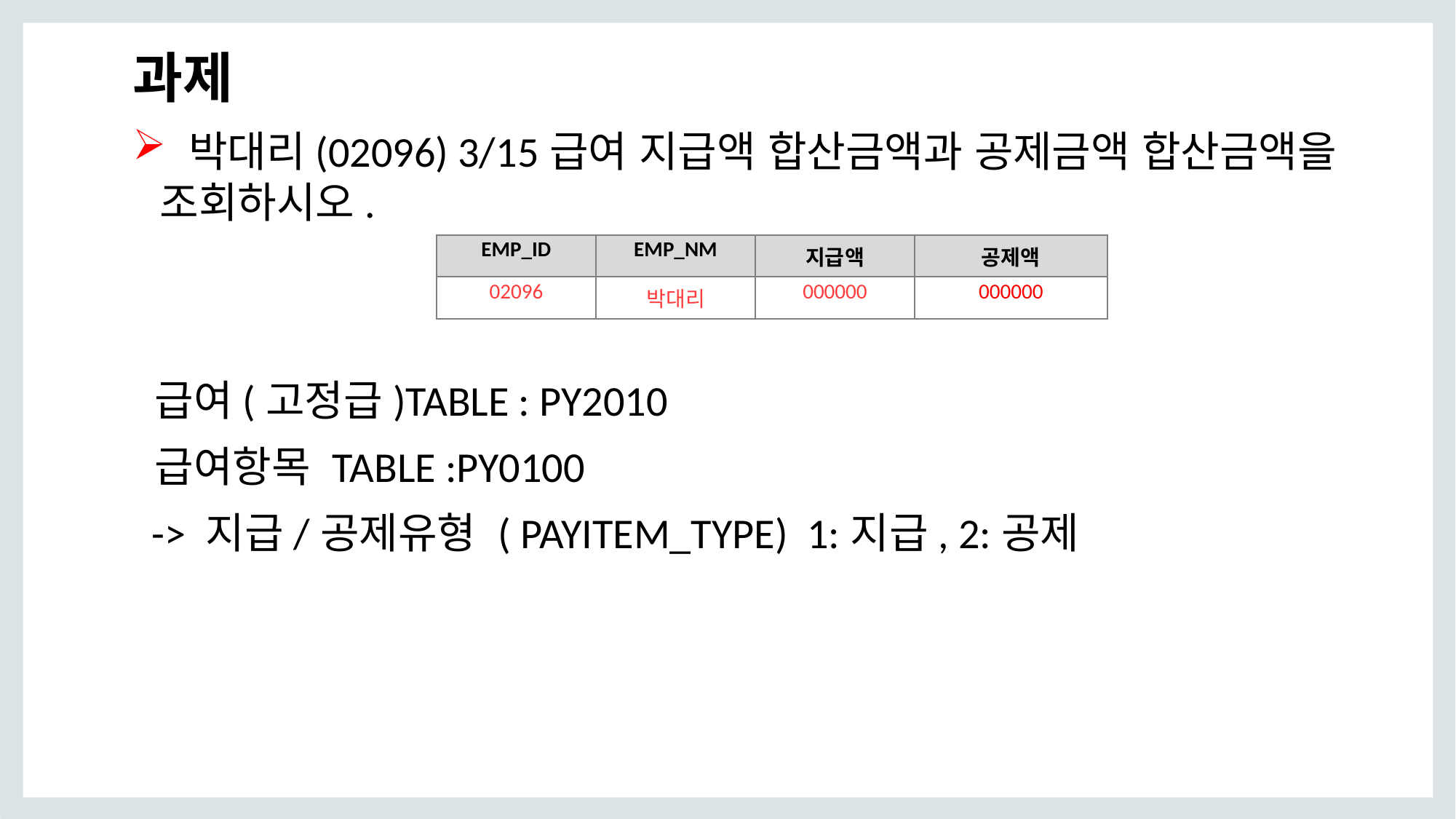

# 과제
 박대리(02096) 3/15급여 지급액 합산금액과 공제금액 합산금액을 조회하시오.

 급여(고정급)TABLE : PY2010
 급여항목 TABLE :PY0100
  -> 지급/공제유형 ( PAYITEM_TYPE)  1:지급, 2:공제
| EMP\_ID | EMP\_NM | 지급액 | 공제액 |
| --- | --- | --- | --- |
| 02096 | 박대리 | 000000 | 000000 |